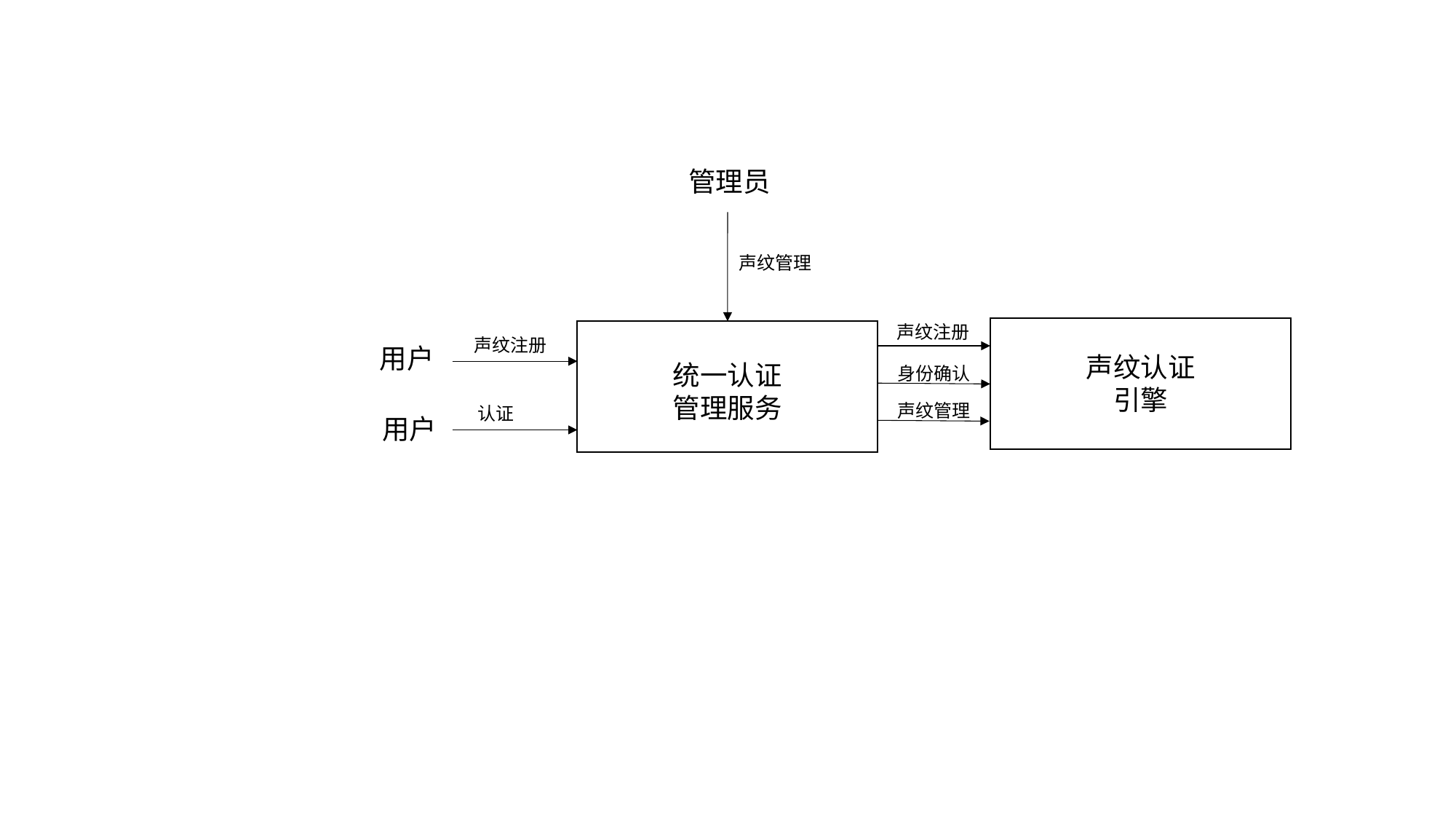

管理员
声纹管理
声纹注册

声纹注册
用户
声纹认证
引擎
统一认证
管理服务
身份确认
声纹管理
认证
用户